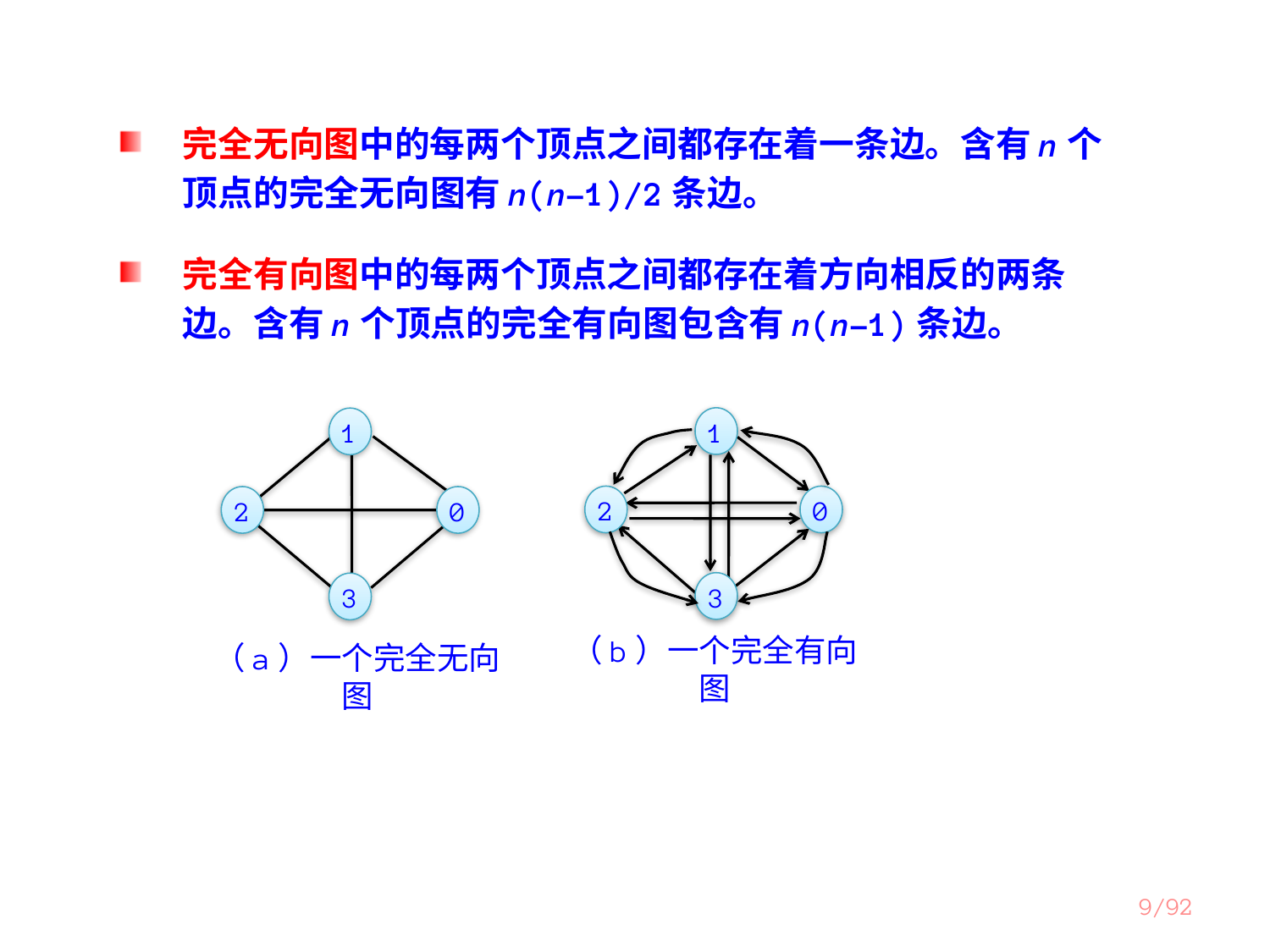

完全无向图中的每两个顶点之间都存在着一条边。含有n个顶点的完全无向图有n(n-1)/2条边。
完全有向图中的每两个顶点之间都存在着方向相反的两条边。含有n个顶点的完全有向图包含有n(n-1)条边。
1
1

2
0
2
0

3
3
（b）一个完全有向图
（a）一个完全无向图
9/92